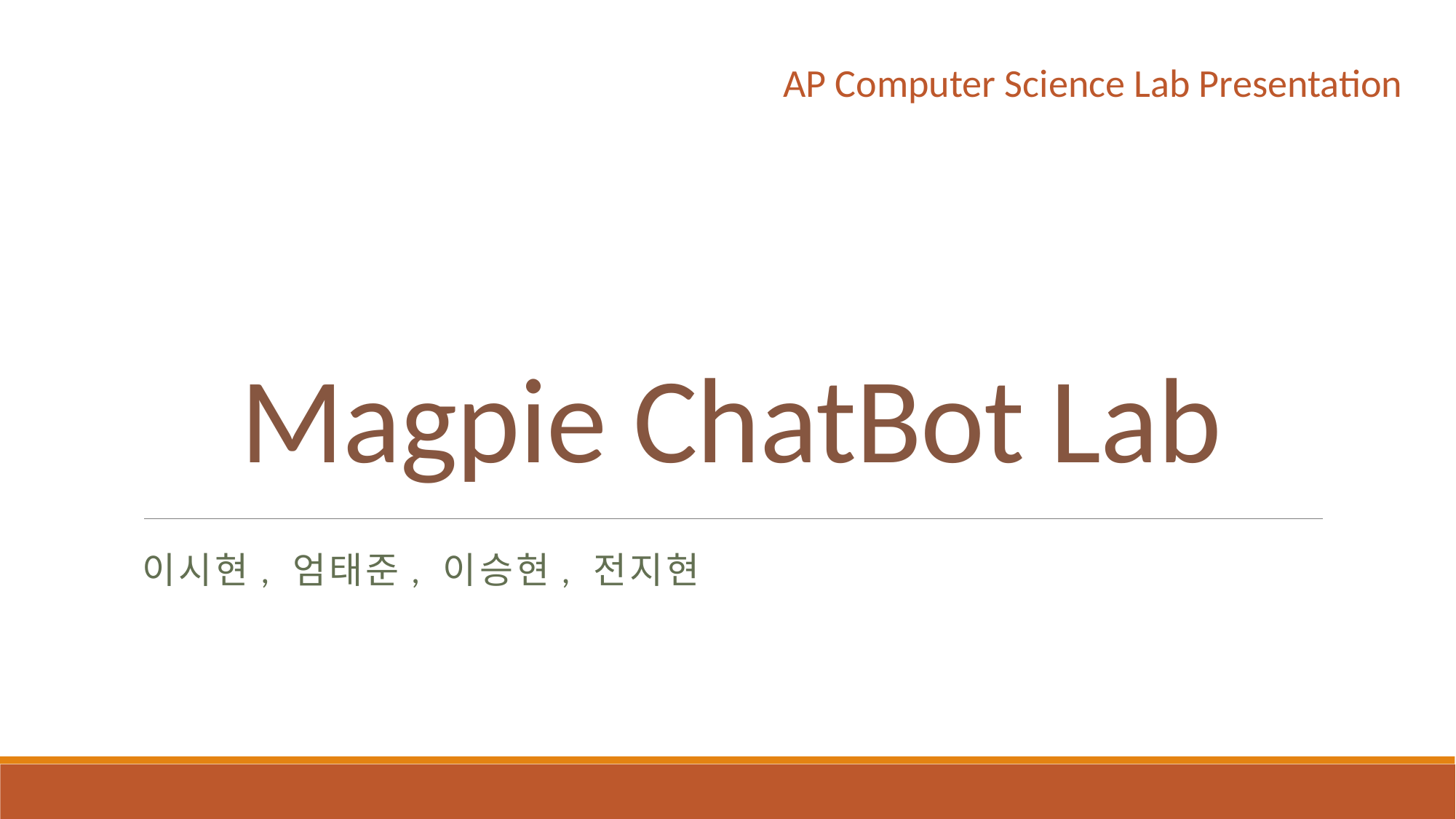

AP Computer Science Lab Presentation
# Magpie ChatBot Lab
이시현, 엄태준, 이승현, 전지현